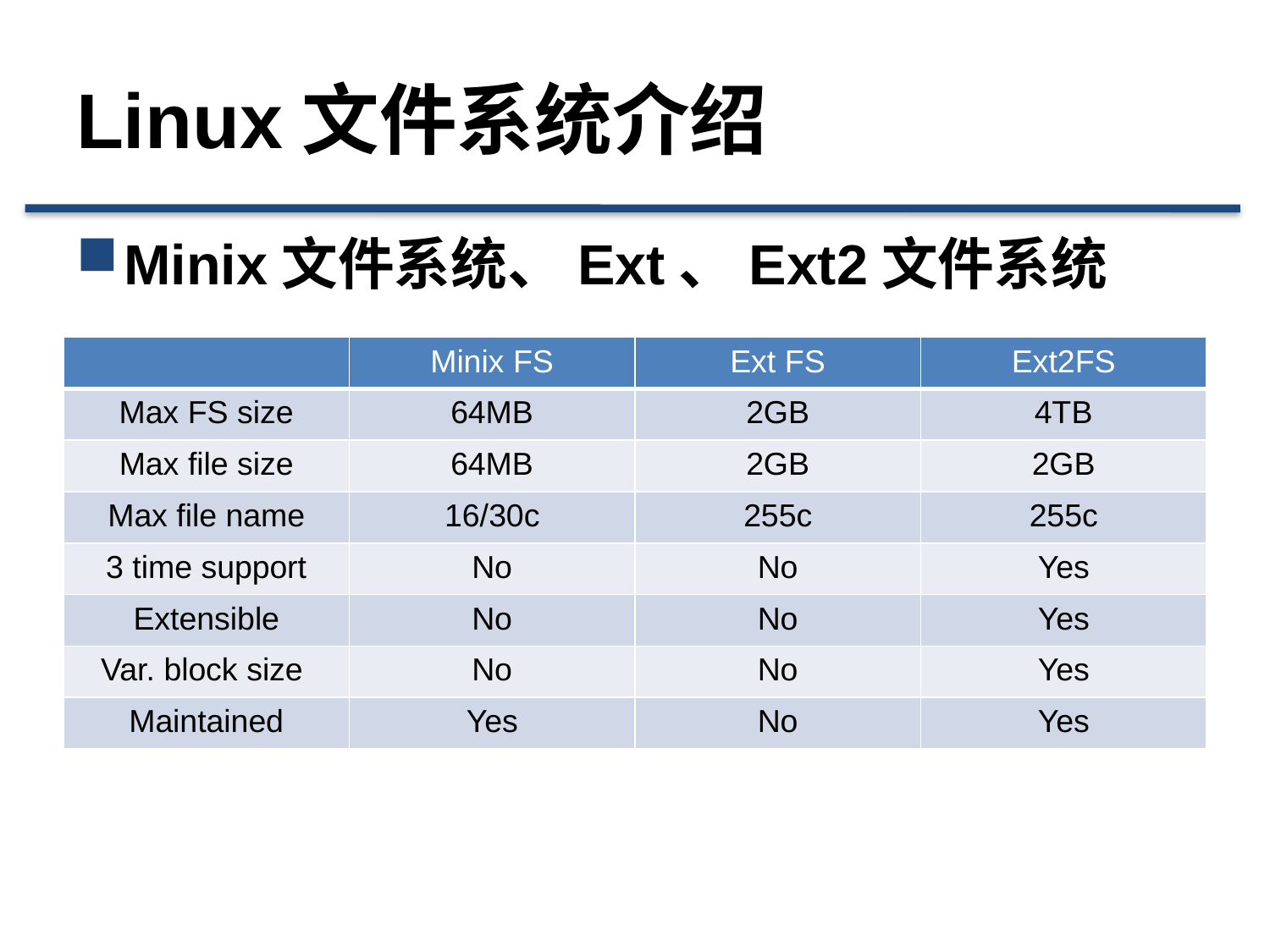

# Linux文件系统介绍
Minix文件系统、Ext、Ext2文件系统
|  | Minix FS | Ext FS | Ext2FS |
| --- | --- | --- | --- |
| Max FS size | 64MB | 2GB | 4TB |
| Max file size | 64MB | 2GB | 2GB |
| Max file name | 16/30c | 255c | 255c |
| 3 time support | No | No | Yes |
| Extensible | No | No | Yes |
| Var. block size | No | No | Yes |
| Maintained | Yes | No | Yes |